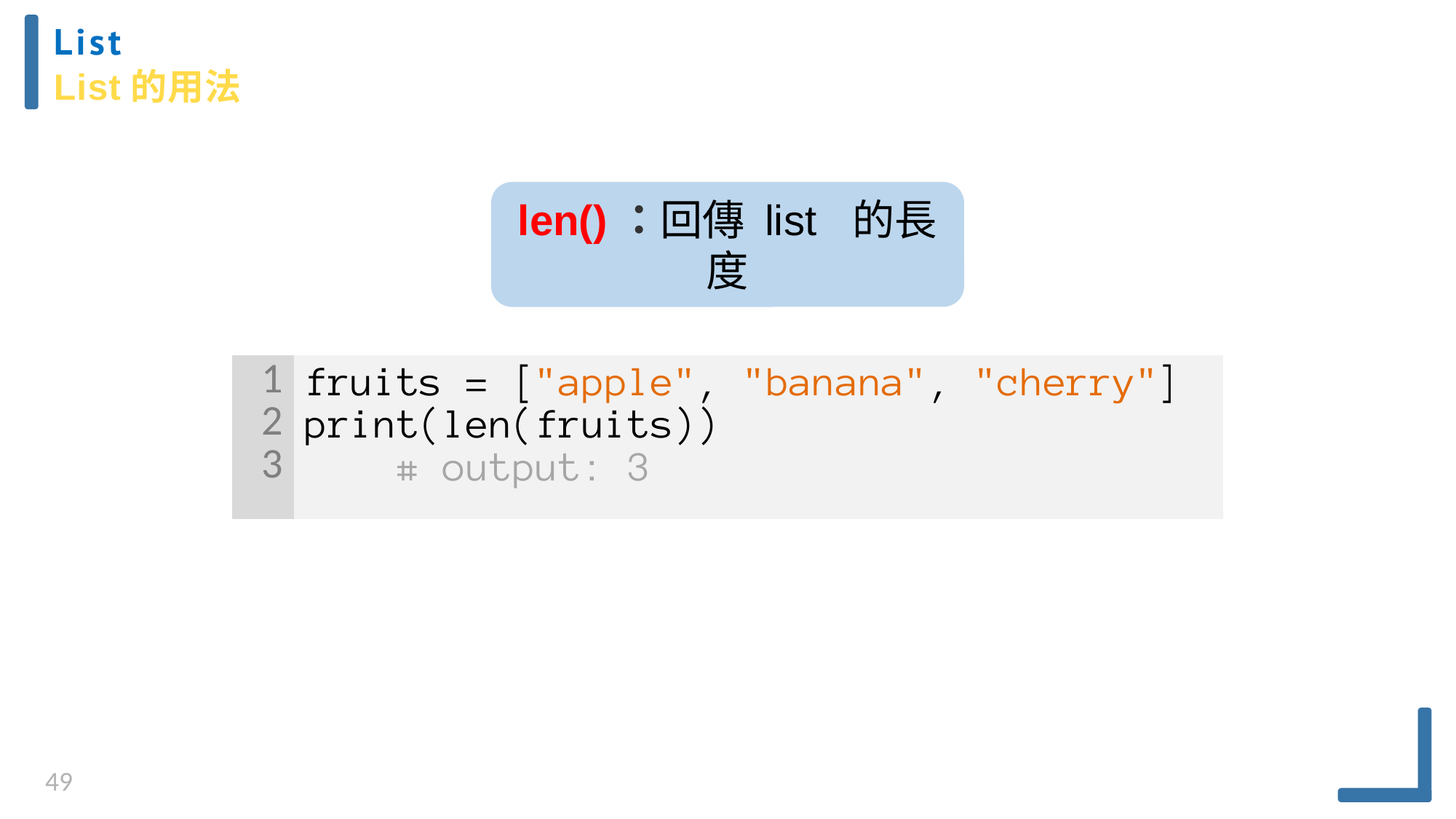

List
List的用法
len()：回傳 list 的長度
| 123 | fruits = ["apple", "banana", "cherry"] print(len(fruits)) # output: 3 |
| --- | --- |

49